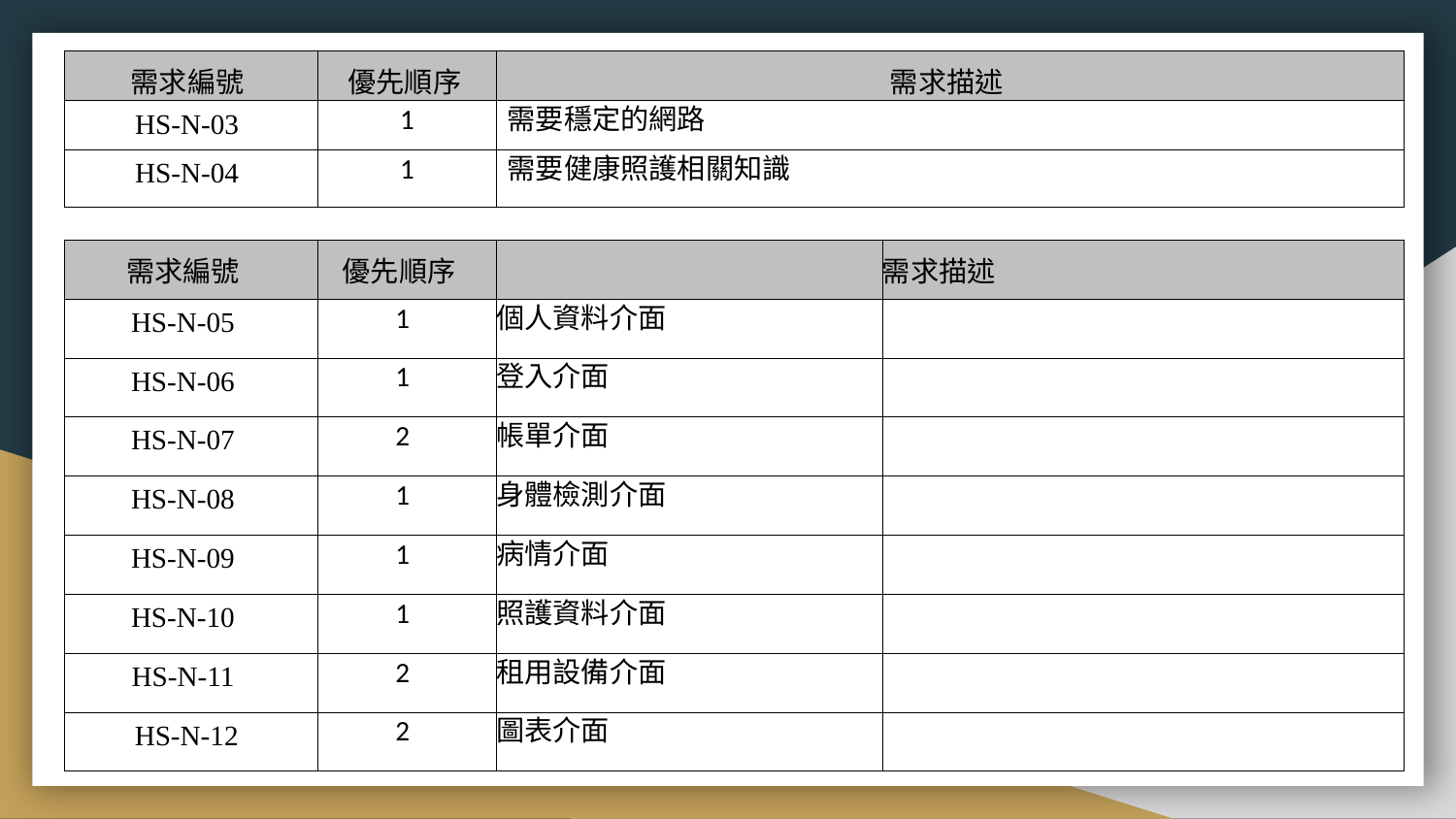

| 需求編號 | 優先順序 | 需求描述 |
| --- | --- | --- |
| HS-N-03 | 1 | 需要穩定的網路 |
| HS-N-04 | 1 | 需要健康照護相關知識 |
| 需求編號 | 優先順序 |  | 需求描述 |
| --- | --- | --- | --- |
| HS-N-05 | 1 | 個人資料介面 |  |
| HS-N-06 | 1 | 登入介面 |  |
| HS-N-07 | 2 | 帳單介面 |  |
| HS-N-08 | 1 | 身體檢測介面 |  |
| HS-N-09 | 1 | 病情介面 |  |
| HS-N-10 | 1 | 照護資料介面 |  |
| HS-N-11 | 2 | 租用設備介面 |  |
| HS-N-12 | 2 | 圖表介面 |  |